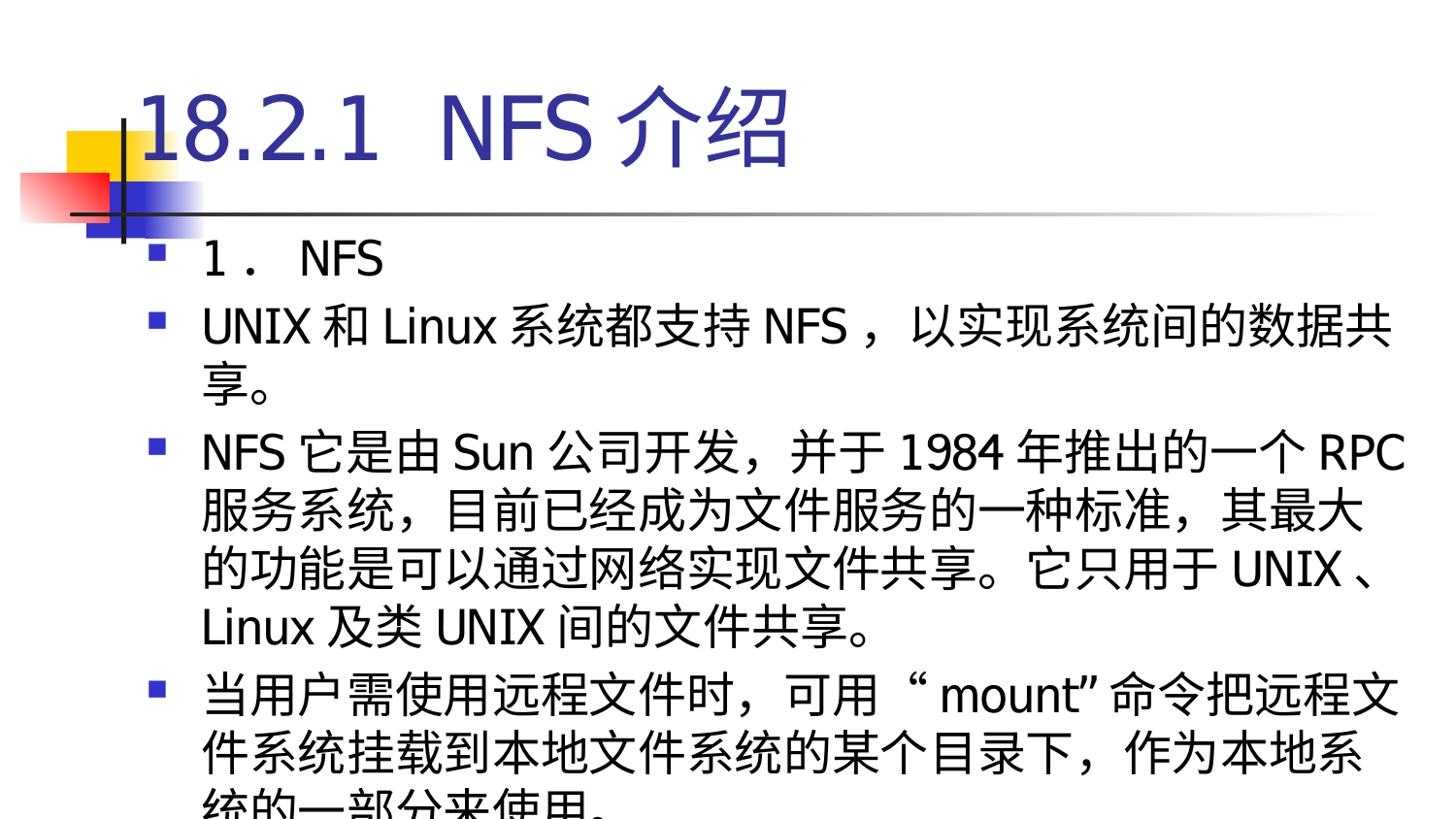

# 18.2.1  NFS介绍
1．NFS
UNIX和Linux系统都支持NFS，以实现系统间的数据共享。
NFS它是由Sun公司开发，并于1984年推出的一个RPC服务系统，目前已经成为文件服务的一种标准，其最大的功能是可以通过网络实现文件共享。它只用于UNIX、Linux及类UNIX间的文件共享。
当用户需使用远程文件时，可用“mount”命令把远程文件系统挂载到本地文件系统的某个目录下，作为本地系统的一部分来使用。